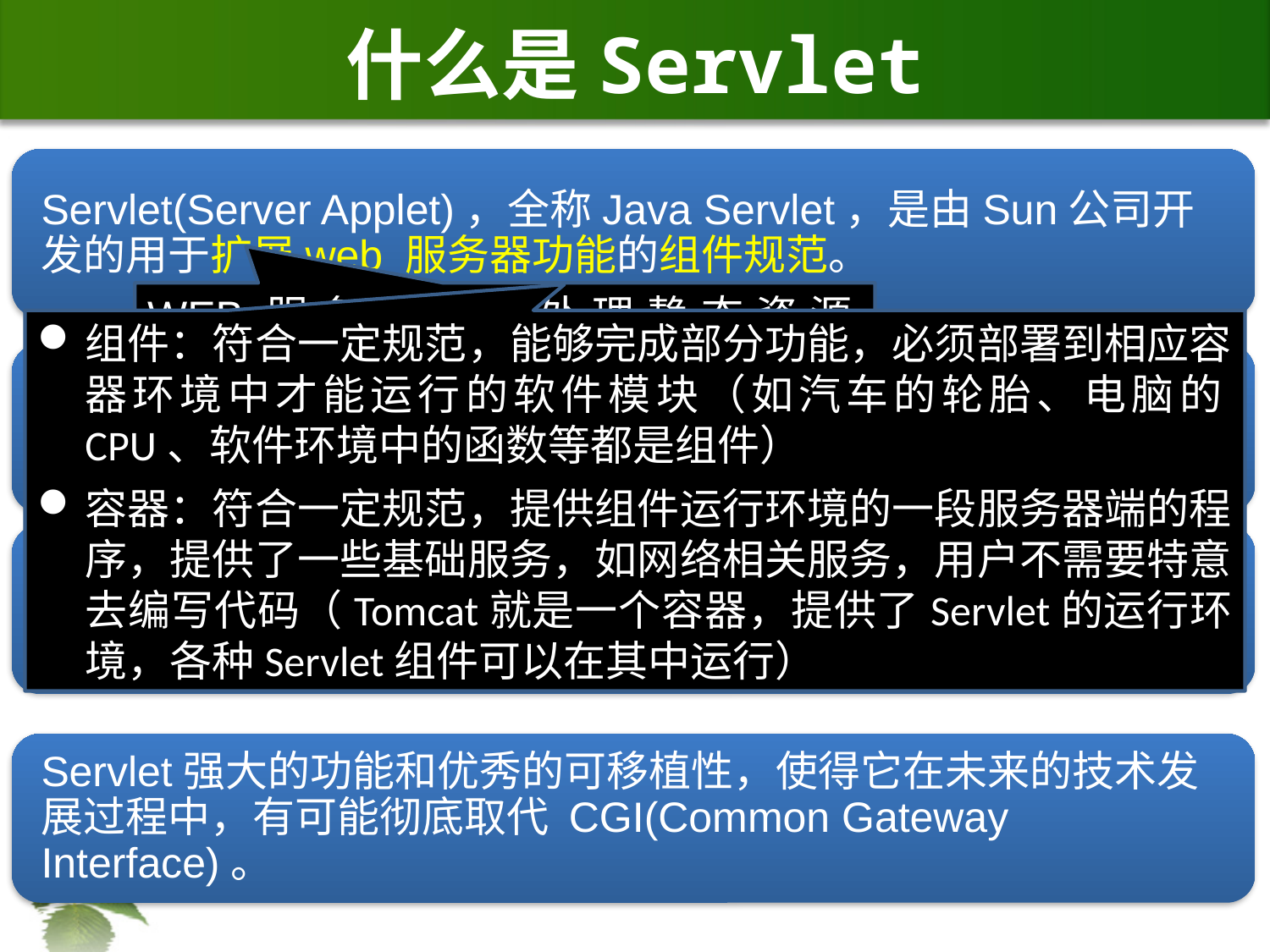

# 什么是Servlet
Servlet(Server Applet)，全称Java Servlet，是由Sun公司开发的用于扩展web 服务器功能的组件规范。
Servlet用于编写服务器端的Java程序，主要功能在于交互式地浏览和修改数据，生成动态Web内容。
在传统的CGI中，每个请求都要启动一个新的进程，而Servlet的每个请求由一个轻量级的Java线程处理，具有更高的效率。
Servlet强大的功能和优秀的可移植性，使得它在未来的技术发展过程中，有可能彻底取代 CGI(Common Gateway Interface)。
组件：符合一定规范，能够完成部分功能，必须部署到相应容器环境中才能运行的软件模块（如汽车的轮胎、电脑的CPU、软件环境中的函数等都是组件）
容器：符合一定规范，提供组件运行环境的一段服务器端的程序，提供了一些基础服务，如网络相关服务，用户不需要特意去编写代码（Tomcat就是一个容器，提供了Servlet的运行环境，各种Servlet组件可以在其中运行）
WEB服务器只能处理静态资源(html、CSS、js、各类多媒体文档等)，若需要动态资源(访问数据库、数据库运算等)就必须调用Servlet完成。